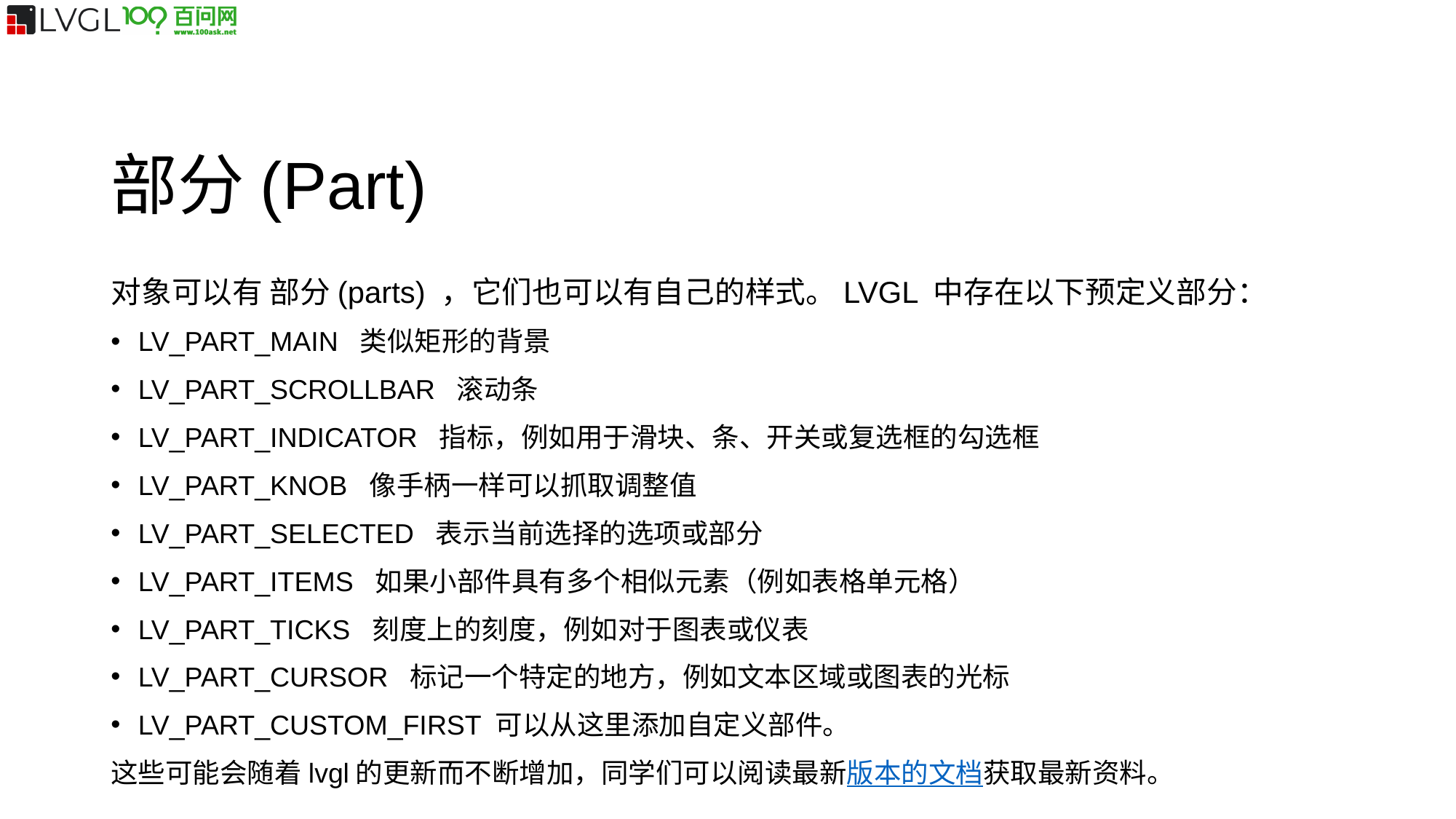

部分(Part)
对象可以有 部分(parts) ，它们也可以有自己的样式。LVGL 中存在以下预定义部分：
LV_PART_MAIN  类似矩形的背景
LV_PART_SCROLLBAR  滚动条
LV_PART_INDICATOR  指标，例如用于滑块、条、开关或复选框的勾选框
LV_PART_KNOB  像手柄一样可以抓取调整值
LV_PART_SELECTED  表示当前选择的选项或部分
LV_PART_ITEMS  如果小部件具有多个相似元素（例如表格单元格）
LV_PART_TICKS  刻度上的刻度，例如对于图表或仪表
LV_PART_CURSOR  标记一个特定的地方，例如文本区域或图表的光标
LV_PART_CUSTOM_FIRST 可以从这里添加自定义部件。
这些可能会随着lvgl的更新而不断增加，同学们可以阅读最新版本的文档获取最新资料。